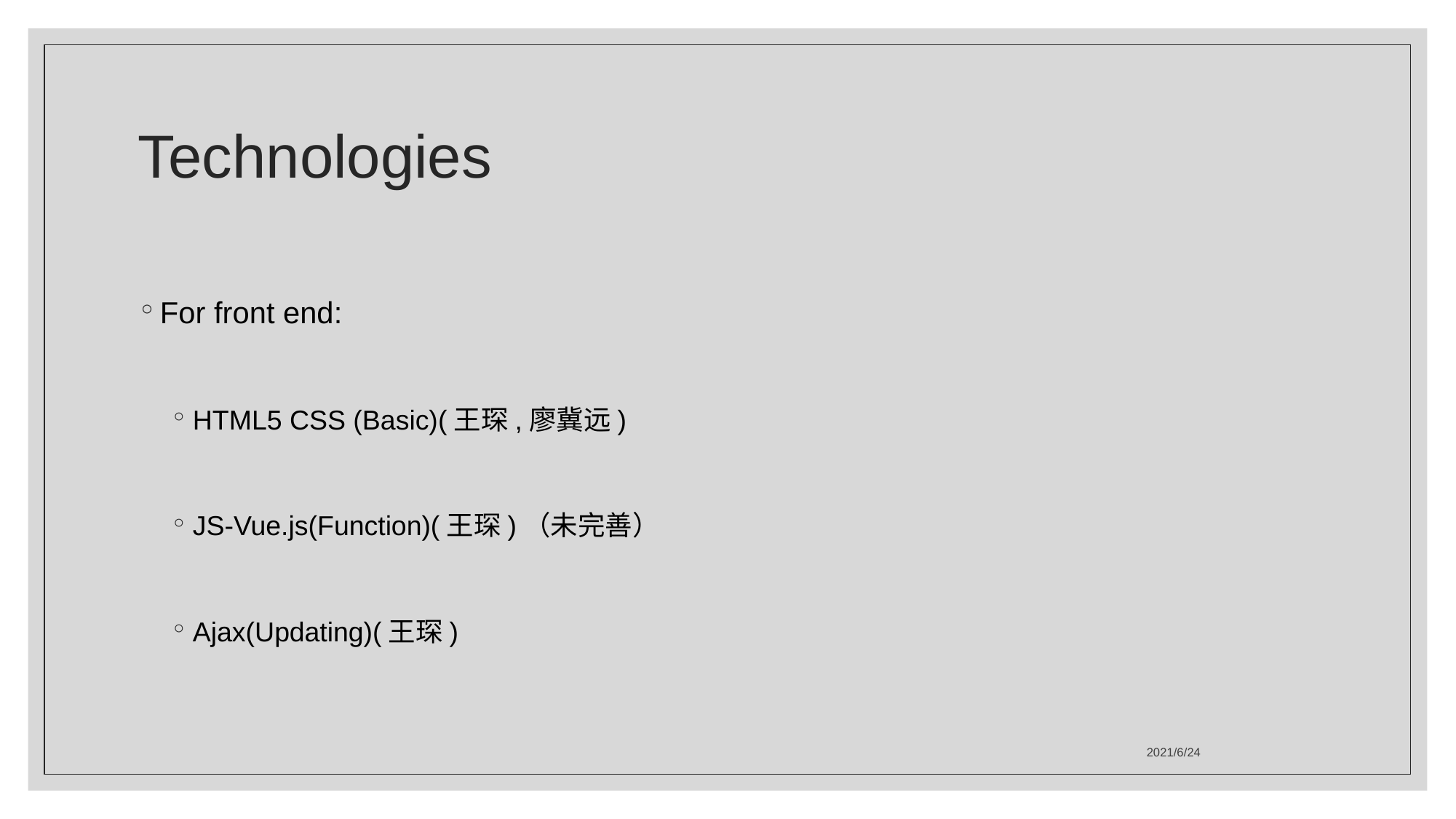

# Technologies
For front end:
HTML5 CSS (Basic)(王琛,廖冀远)
JS-Vue.js(Function)(王琛)（未完善）
Ajax(Updating)(王琛)
2021/6/24